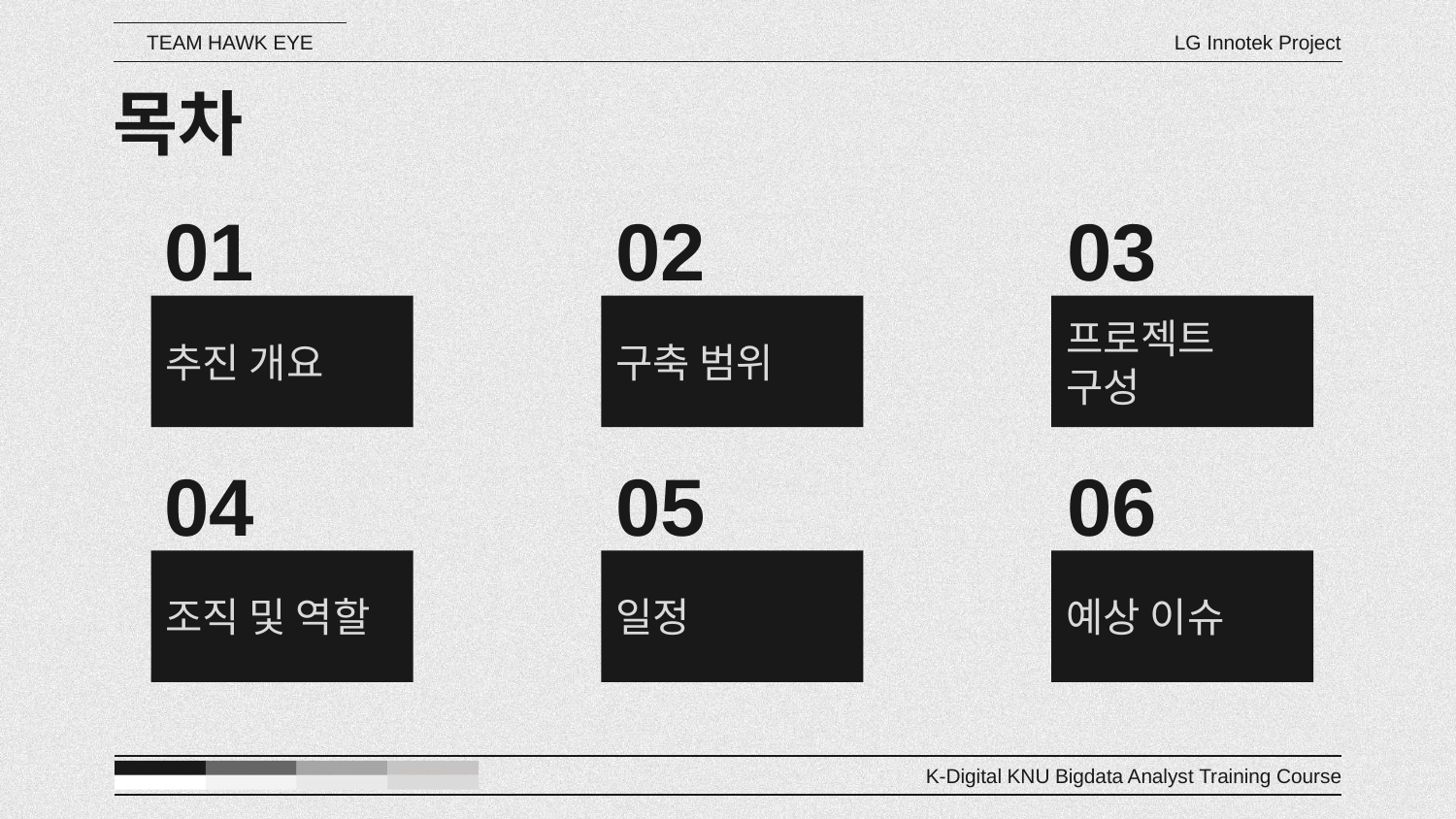

TEAM HAWK EYE
LG Innotek Project
목차
01
02
03
# 추진 개요
구축 범위
프로젝트 구성
04
05
06
조직 및 역할
일정
예상 이슈
K-Digital KNU Bigdata Analyst Training Course